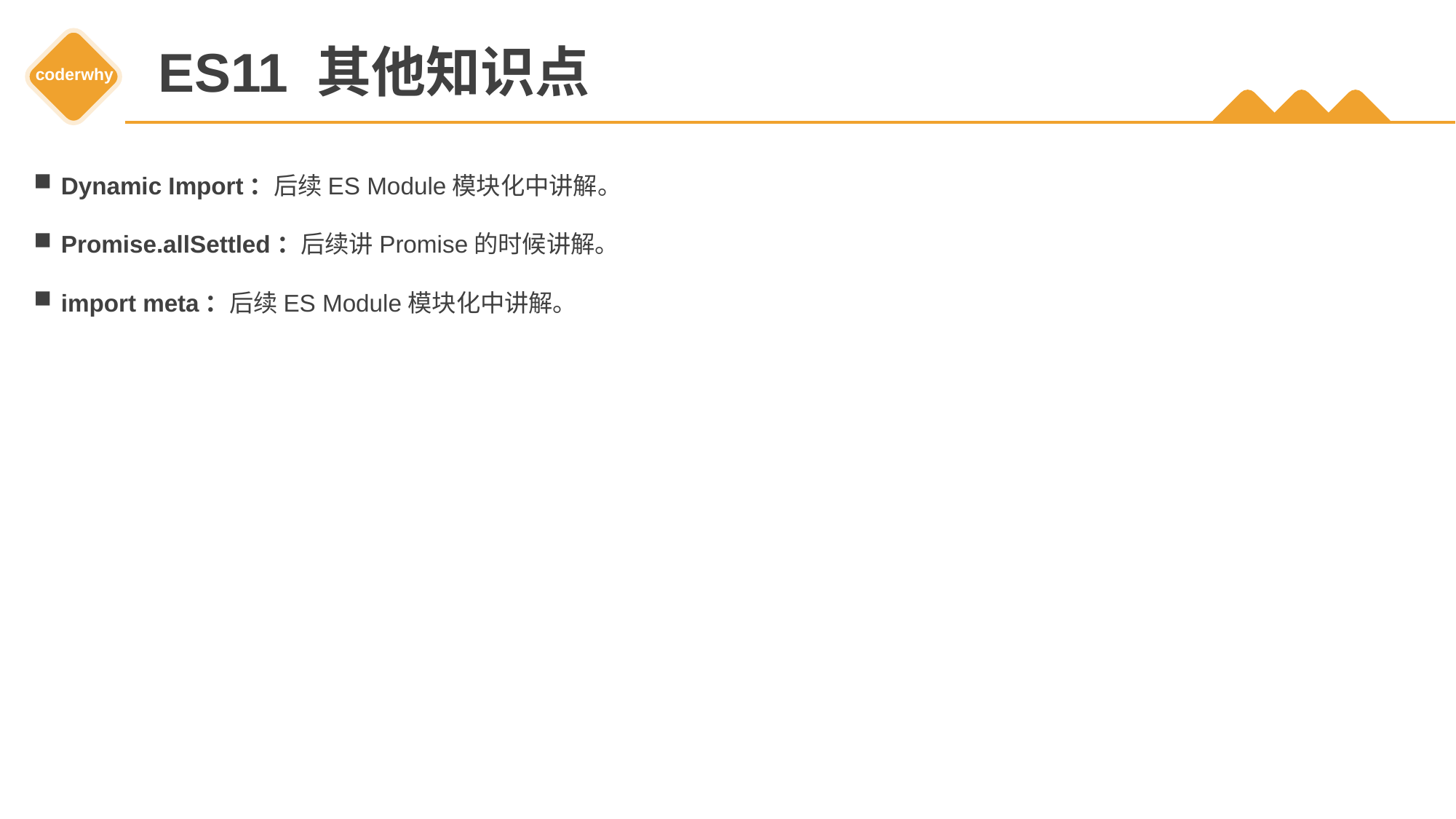

# ES11 其他知识点
Dynamic Import：后续ES Module模块化中讲解。
Promise.allSettled：后续讲Promise的时候讲解。
import meta：后续ES Module模块化中讲解。